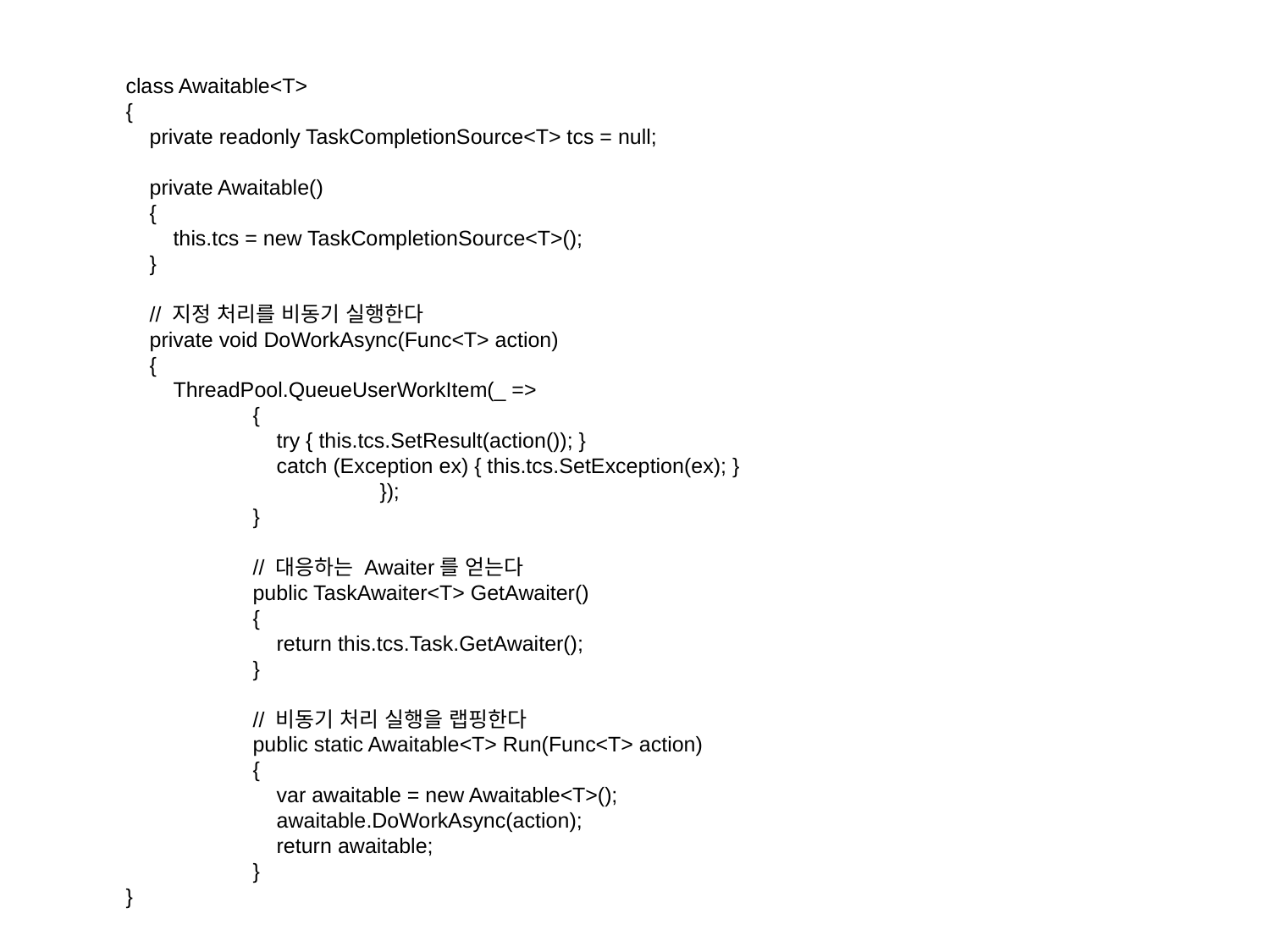

class Awaitable<T>
{
    private readonly TaskCompletionSource<T> tcs = null;

    private Awaitable()
    {
        this.tcs = new TaskCompletionSource<T>();
    }

    // 지정 처리를 비동기 실행한다
    private void DoWorkAsync(Func<T> action)
    {
        ThreadPool.QueueUserWorkItem(_ =>
	{
	    try { this.tcs.SetResult(action()); }
	    catch (Exception ex) { this.tcs.SetException(ex); }
		});
	}

	// 대응하는 Awaiter를 얻는다
	public TaskAwaiter<T> GetAwaiter()
	{
	    return this.tcs.Task.GetAwaiter();
	}

	// 비동기 처리 실행을 랩핑한다
	public static Awaitable<T> Run(Func<T> action)
	{
	    var awaitable = new Awaitable<T>();
	    awaitable.DoWorkAsync(action);
	    return awaitable;
	}
}